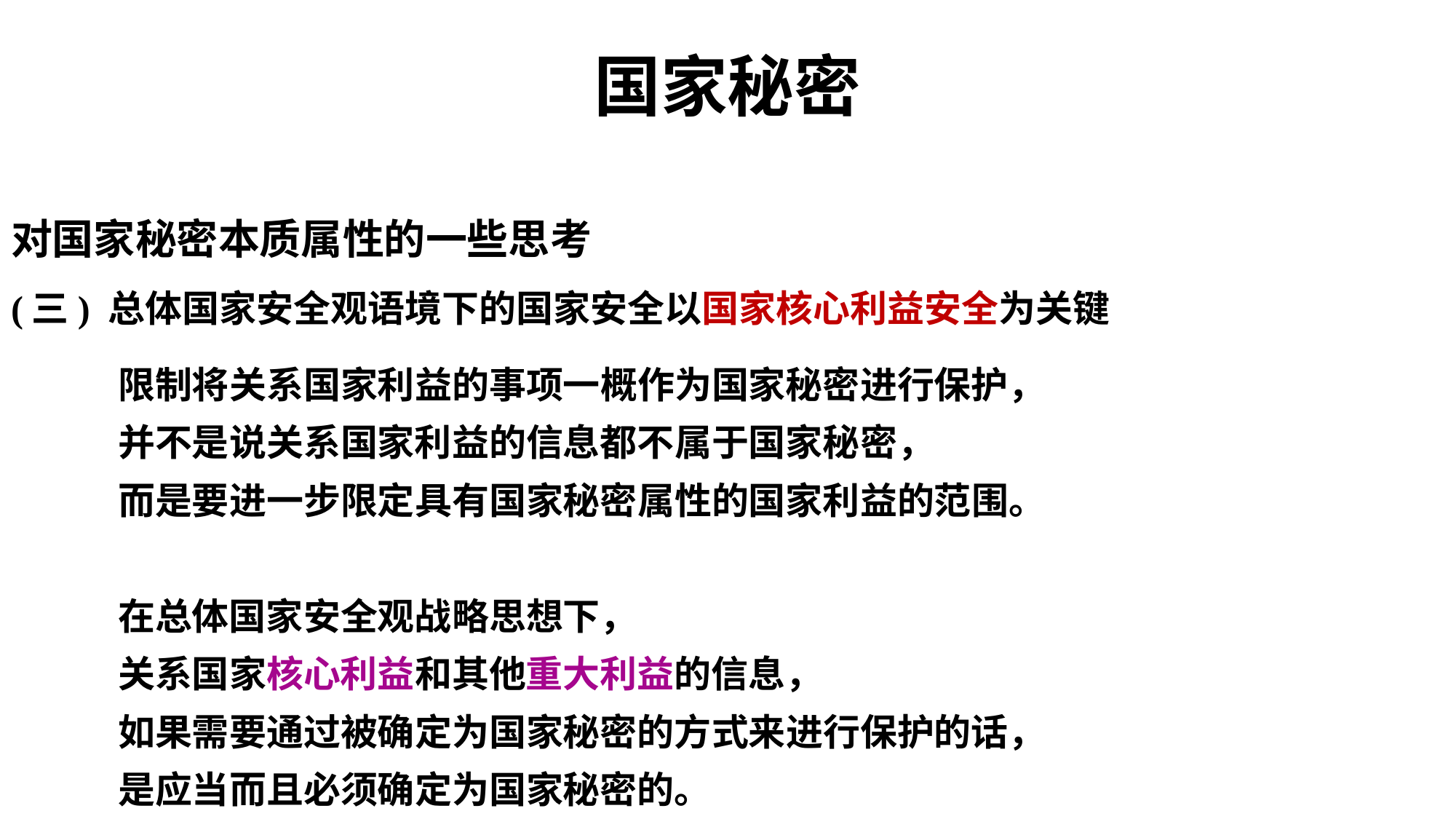

# 国家秘密
对国家秘密本质属性的一些思考
(三) 总体国家安全观语境下的国家安全以国家核心利益安全为关键

	限制将关系国家利益的事项一概作为国家秘密进行保护，
	并不是说关系国家利益的信息都不属于国家秘密，
	而是要进一步限定具有国家秘密属性的国家利益的范围。

	在总体国家安全观战略思想下，
	关系国家核心利益和其他重大利益的信息，
	如果需要通过被确定为国家秘密的方式来进行保护的话，
	是应当而且必须确定为国家秘密的。